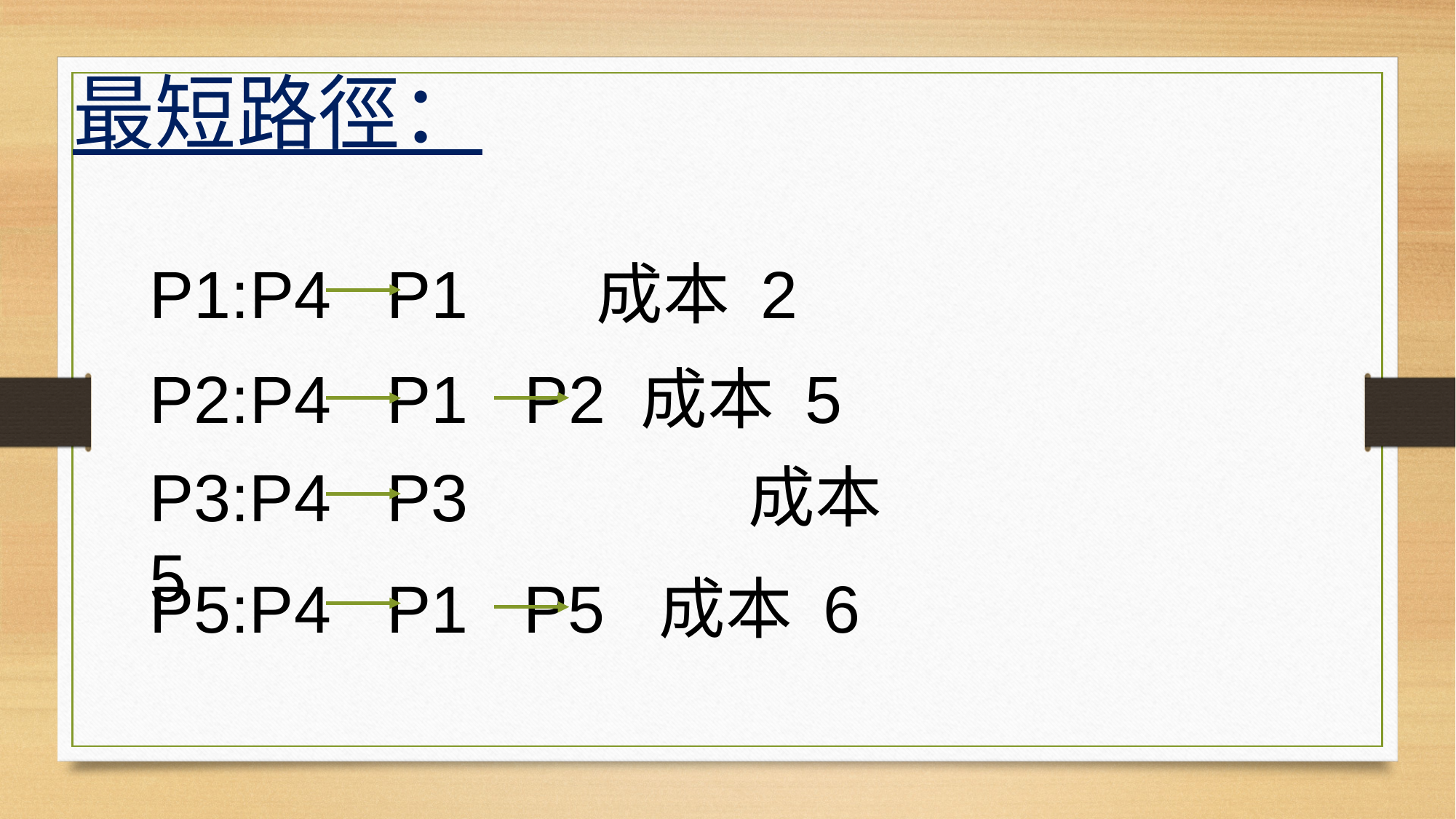

最短路徑：
P1:P4   P1      成本 2
P2:P4   P1   P2 成本 5
P3:P4   P3			  成本 5
P5:P4   P1   P5  成本 6